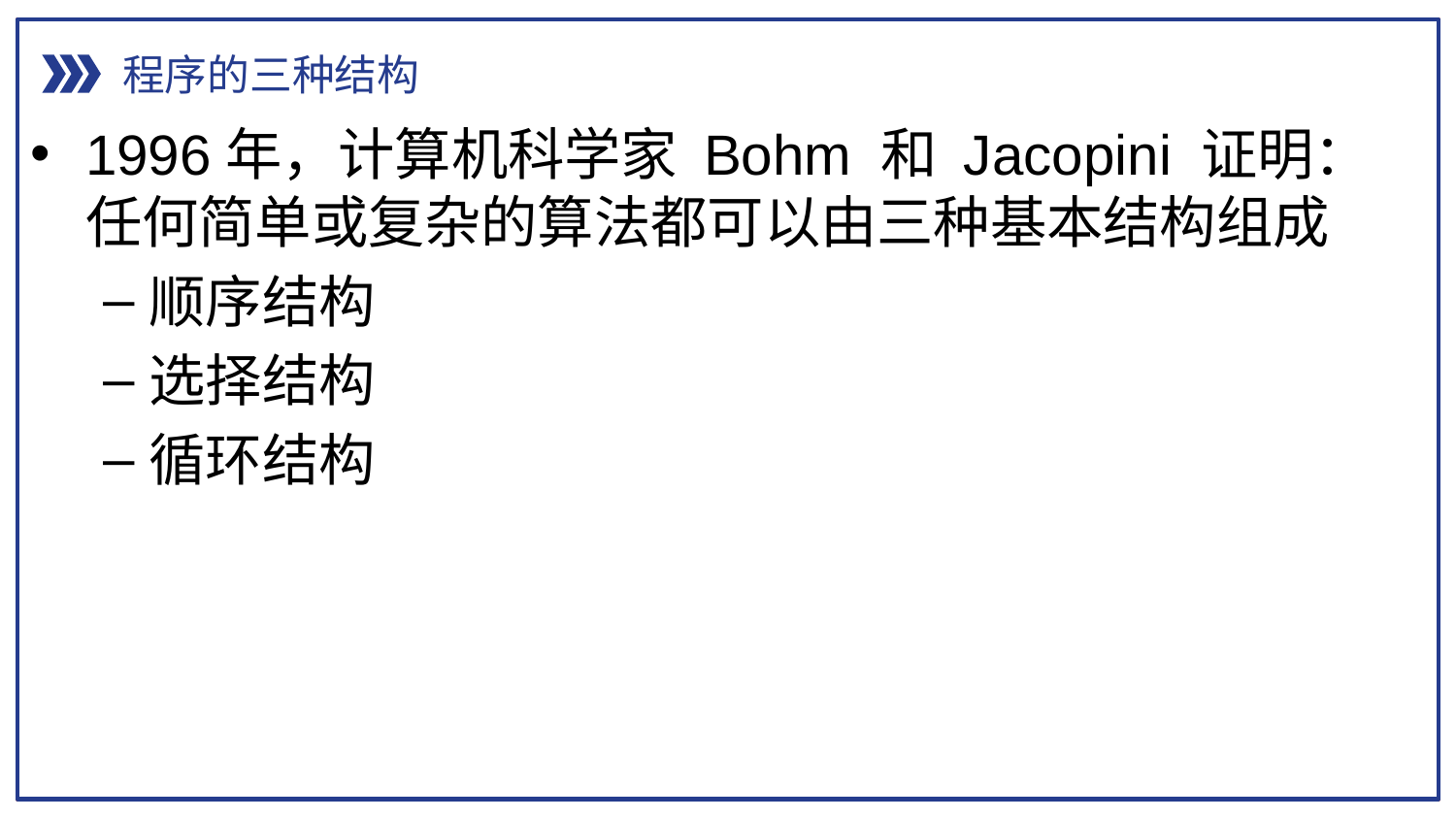

程序的三种结构

1996年，计算机科学家 Bohm 和 Jacopini 证明：任何简单或复杂的算法都可以由三种基本结构组成
顺序结构
选择结构
循环结构